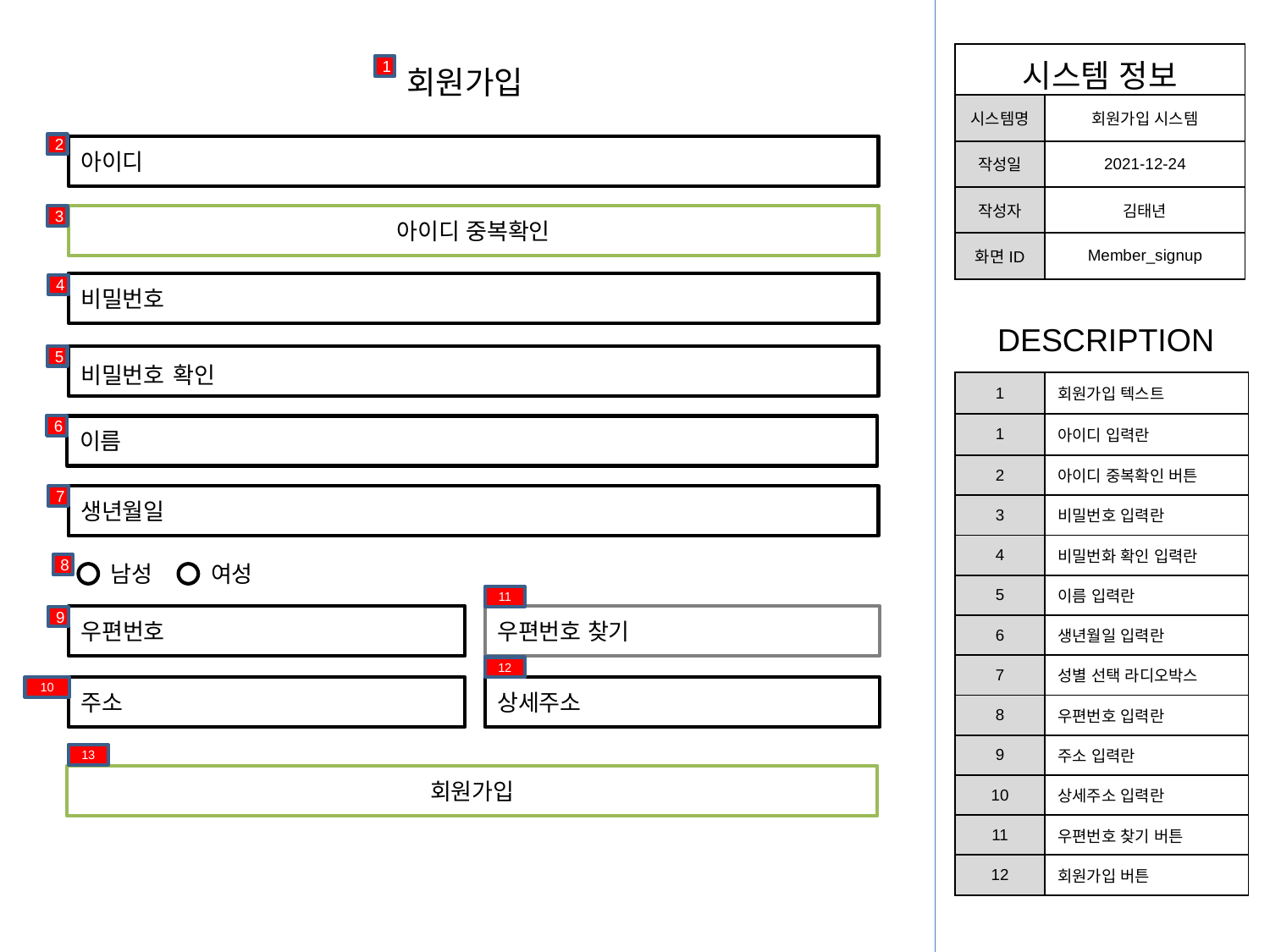

| 시스템 정보 |  |
| --- | --- |
| 시스템명 | 회원가입 시스템 |
| 작성일 | 2021-12-24 |
| 작성자 | 김태년 |
| 화면ID | Member\_signup |
회원가입
1
2
아이디
3
아이디 중복확인
비밀번호
4
DESCRIPTION
5
비밀번호 확인
| 1 | 회원가입 텍스트 |
| --- | --- |
| 1 | 아이디 입력란 |
| 2 | 아이디 중복확인 버튼 |
| 3 | 비밀번호 입력란 |
| 4 | 비밀번화 확인 입력란 |
| 5 | 이름 입력란 |
| 6 | 생년월일 입력란 |
| 7 | 성별 선택 라디오박스 |
| 8 | 우편번호 입력란 |
| 9 | 주소 입력란 |
| 10 | 상세주소 입력란 |
| 11 | 우편번호 찾기 버튼 |
| 12 | 회원가입 버튼 |
6
이름
7
생년월일
남성
여성
8

11
우편번호
우편번호 찾기
9
12
10
주소
상세주소
13
회원가입